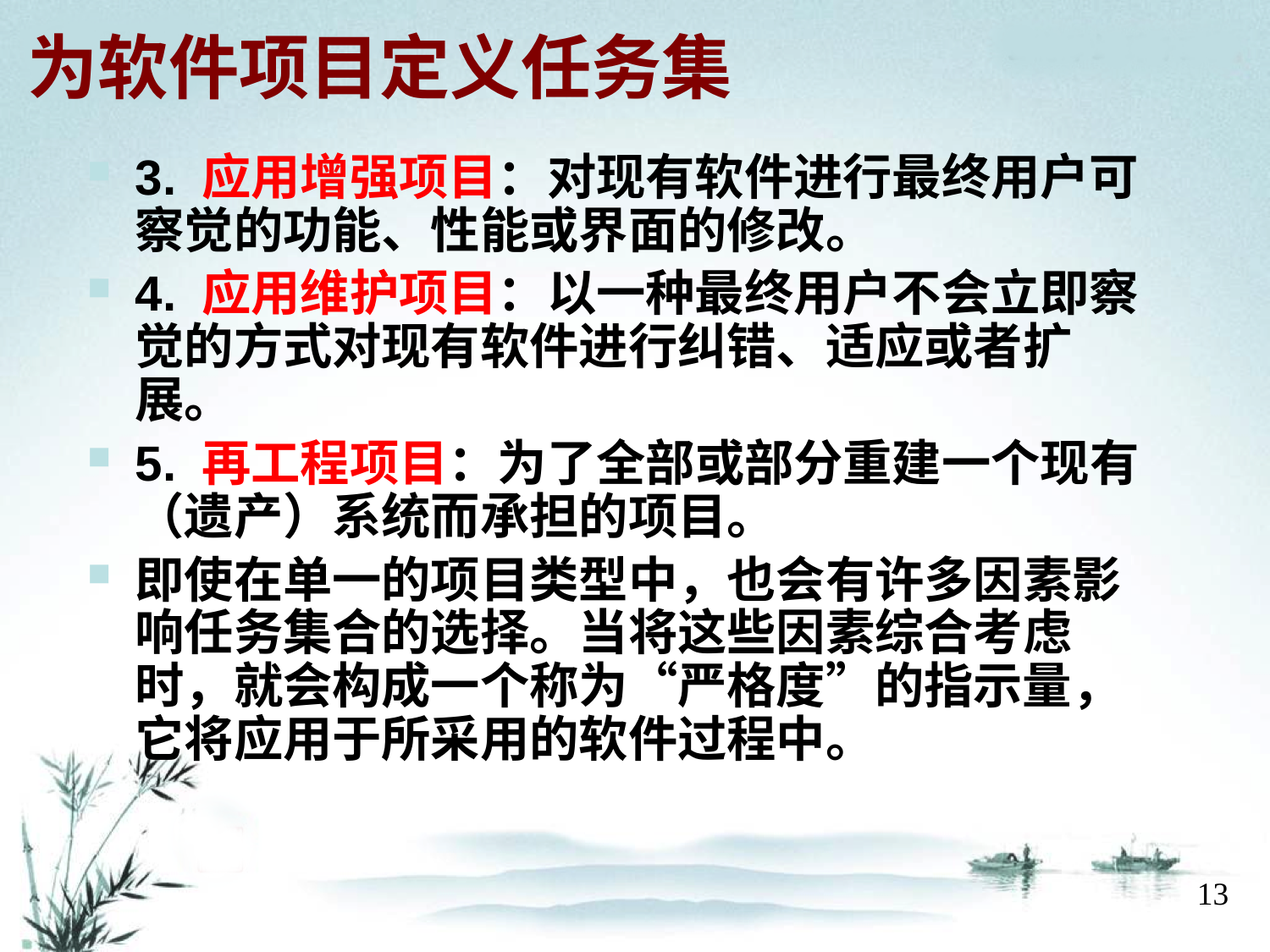

# 为软件项目定义任务集
3. 应用增强项目：对现有软件进行最终用户可察觉的功能、性能或界面的修改。
4. 应用维护项目：以一种最终用户不会立即察觉的方式对现有软件进行纠错、适应或者扩展。
5. 再工程项目：为了全部或部分重建一个现有（遗产）系统而承担的项目。
即使在单一的项目类型中，也会有许多因素影响任务集合的选择。当将这些因素综合考虑时，就会构成一个称为“严格度”的指示量，它将应用于所采用的软件过程中。
13